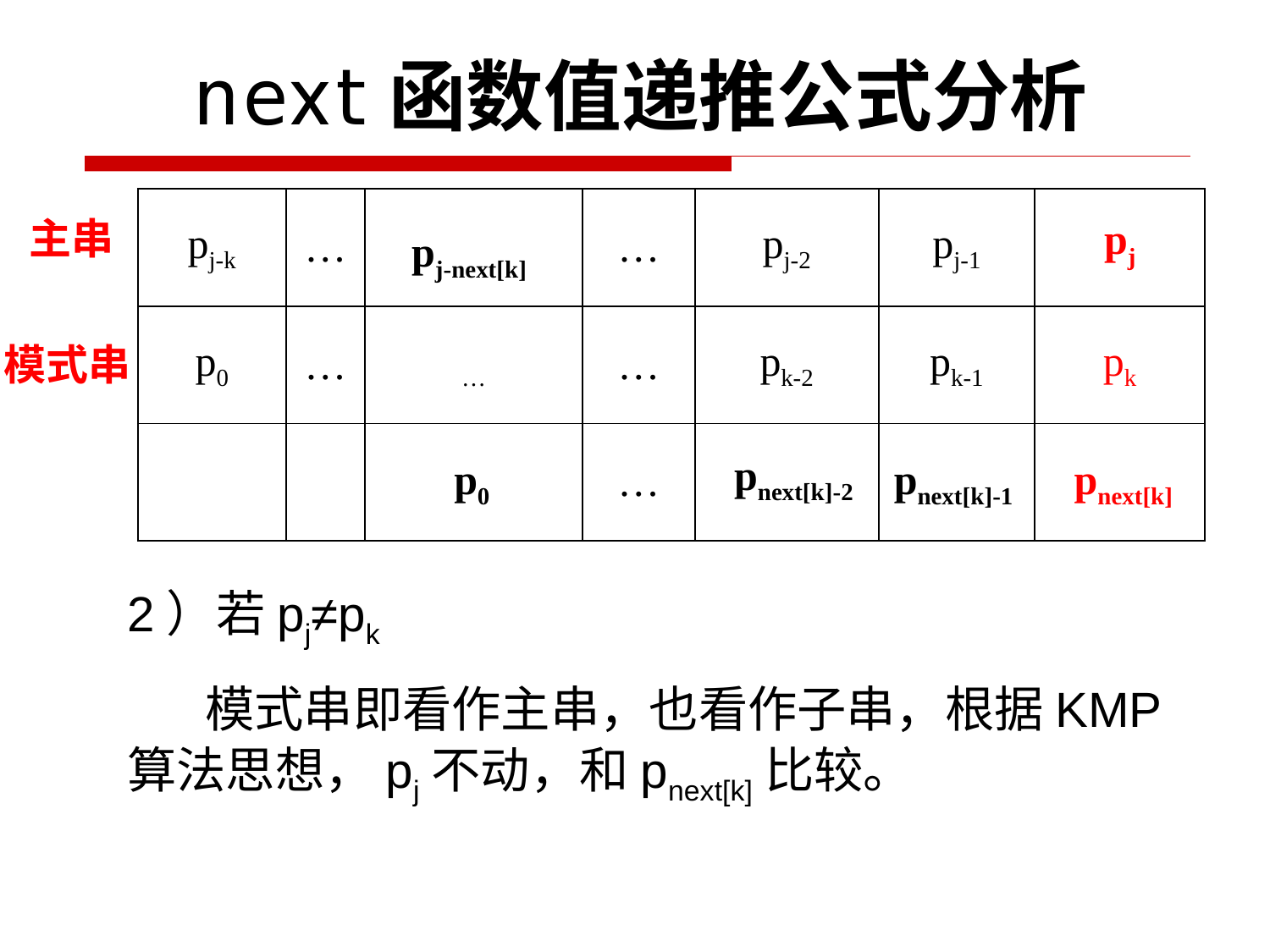

next函数值递推公式分析
| pj-k | … | … | … | pj-2 | pj-1 |  |
| --- | --- | --- | --- | --- | --- | --- |
| p0 | … | … | … | pk-2 | pk-1 | pk |
|  |  |  | … |  |  |  |
主串
pj
pj-next[k]
模式串
pnext[k]-2
p0
pnext[k]-1
pnext[k]
2）若pj≠pk
     模式串即看作主串，也看作子串，根据KMP算法思想，pj不动，和pnext[k]比较。